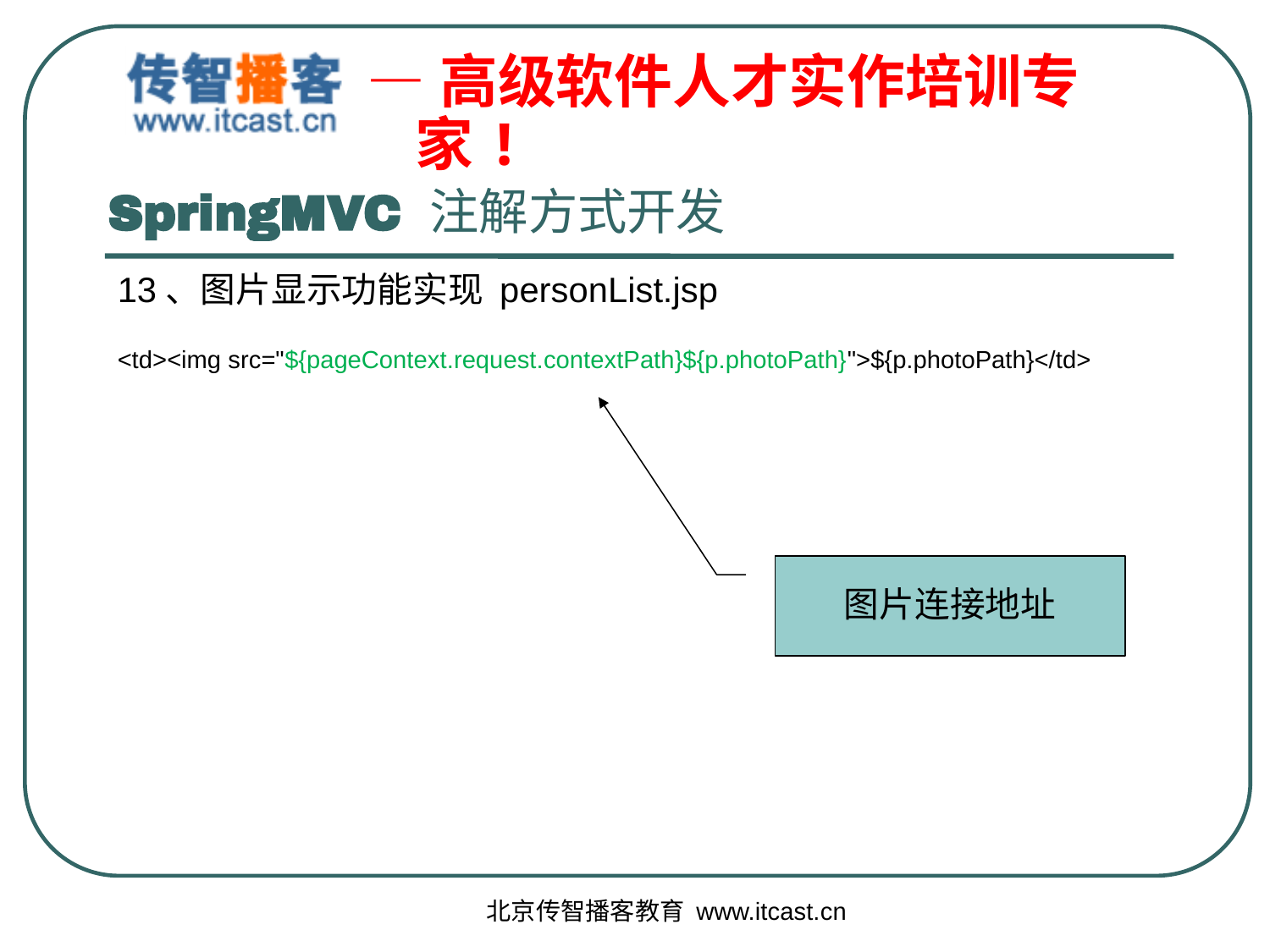

# SpringMVC 注解方式开发
13、图片显示功能实现 personList.jsp

<td><img src="${pageContext.request.contextPath}${p.photoPath}">${p.photoPath}</td>
图片连接地址
北京传智播客教育 www.itcast.cn